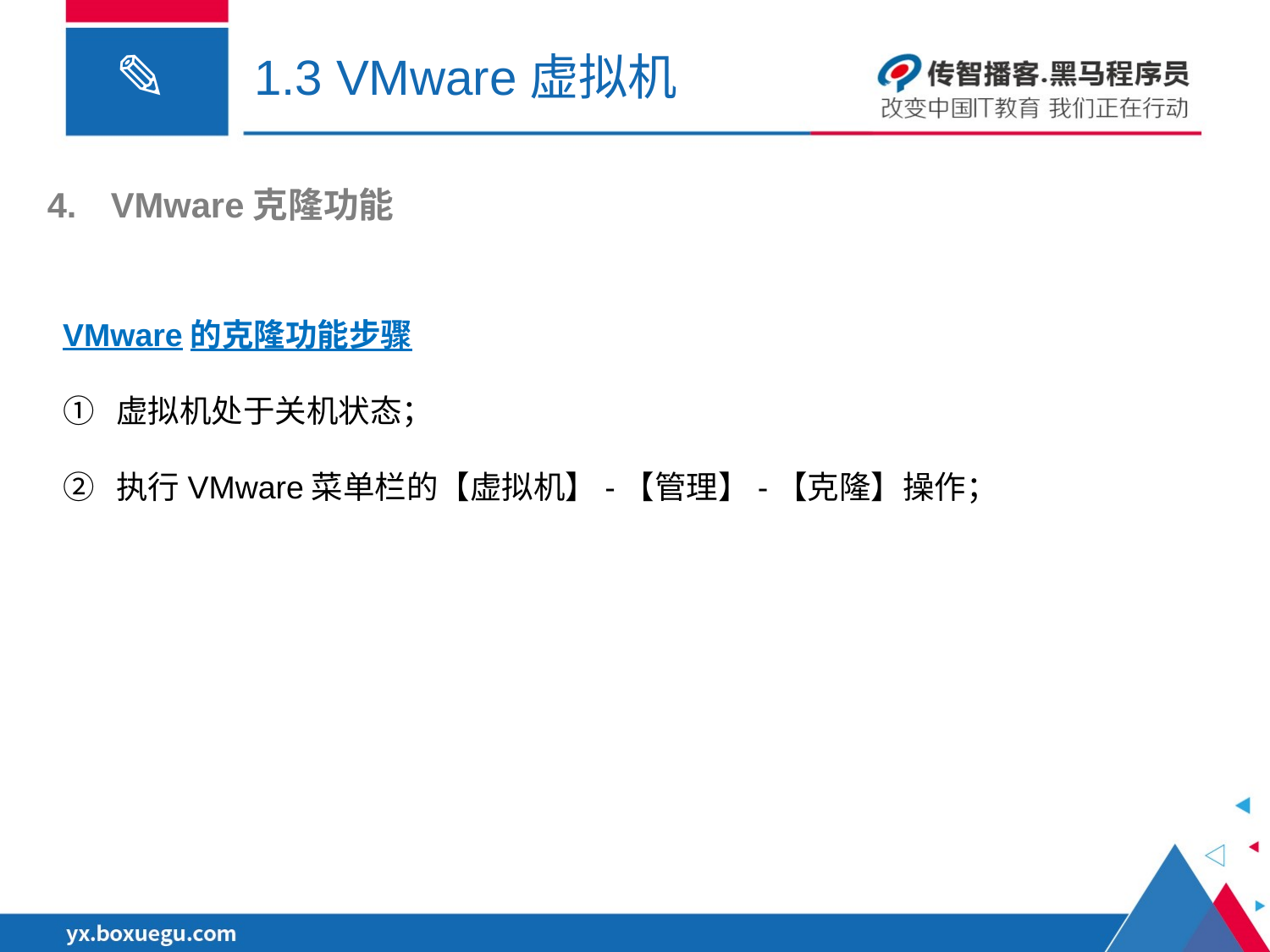

# 1.3 VMware虚拟机
VMware克隆功能
VMware的克隆功能步骤
①  虚拟机处于关机状态；
②  执行VMware菜单栏的【虚拟机】-【管理】-【克隆】操作；